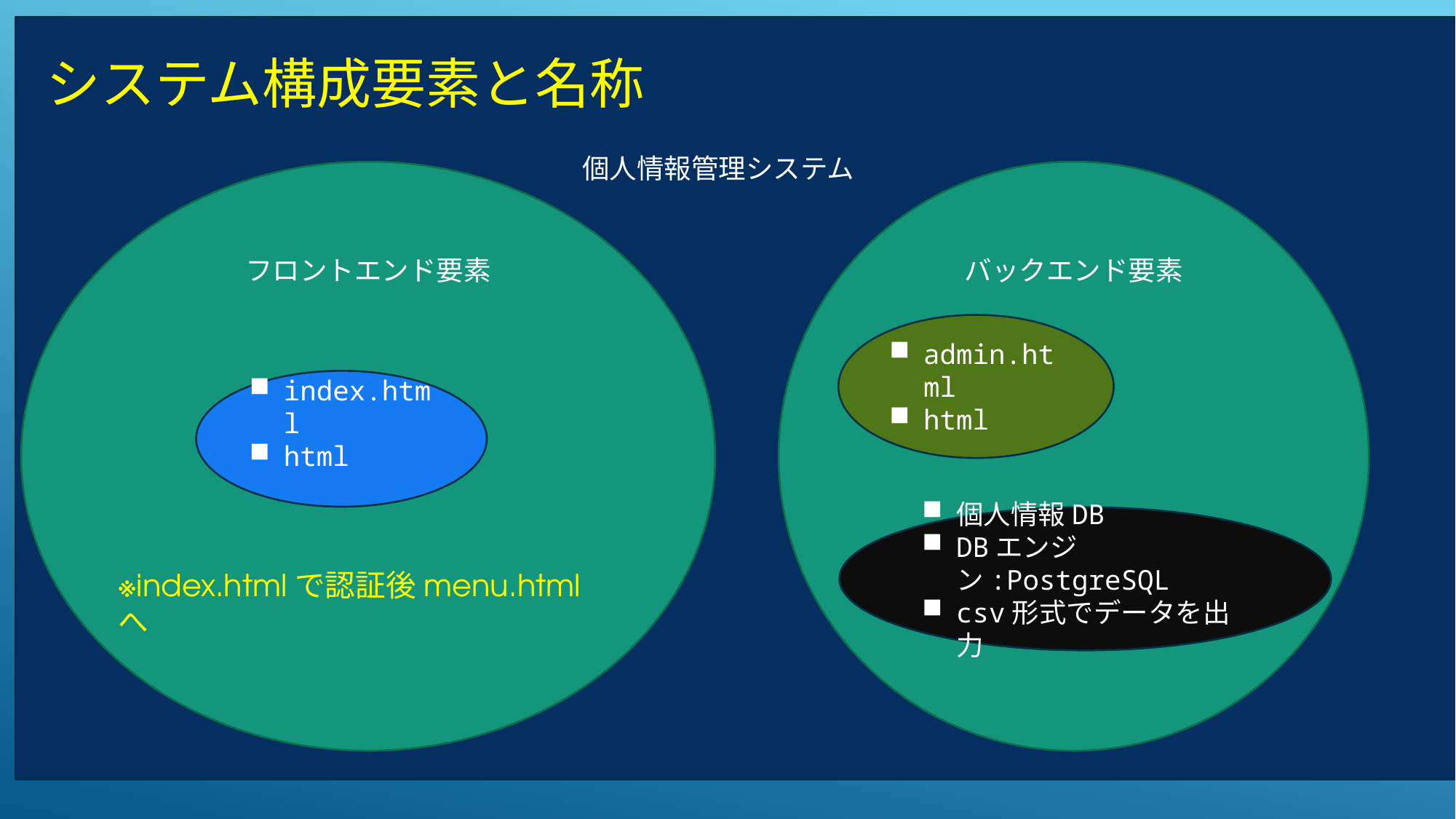

システム構成要素と名称

個人情報管理システム
バックエンド要素

フロントエンド要素

admin.html
html
index.html
html

個人情報DB
DBエンジン:PostgreSQL
csv形式でデータを出力
※index.htmlで認証後menu.htmlへ